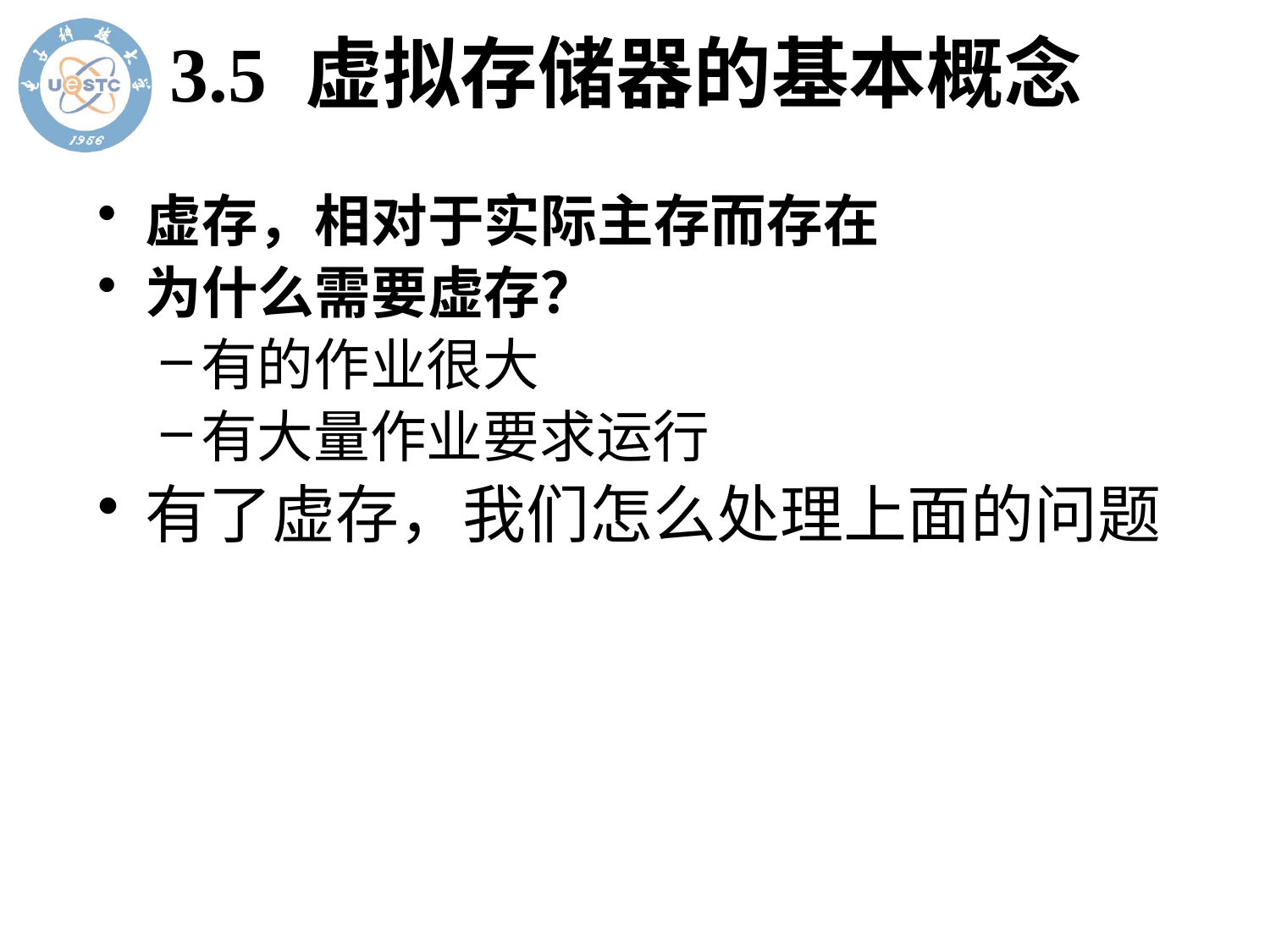

# 3.5 虚拟存储器的基本概念
虚存，相对于实际主存而存在
为什么需要虚存？
有的作业很大
有大量作业要求运行
有了虚存，我们怎么处理上面的问题